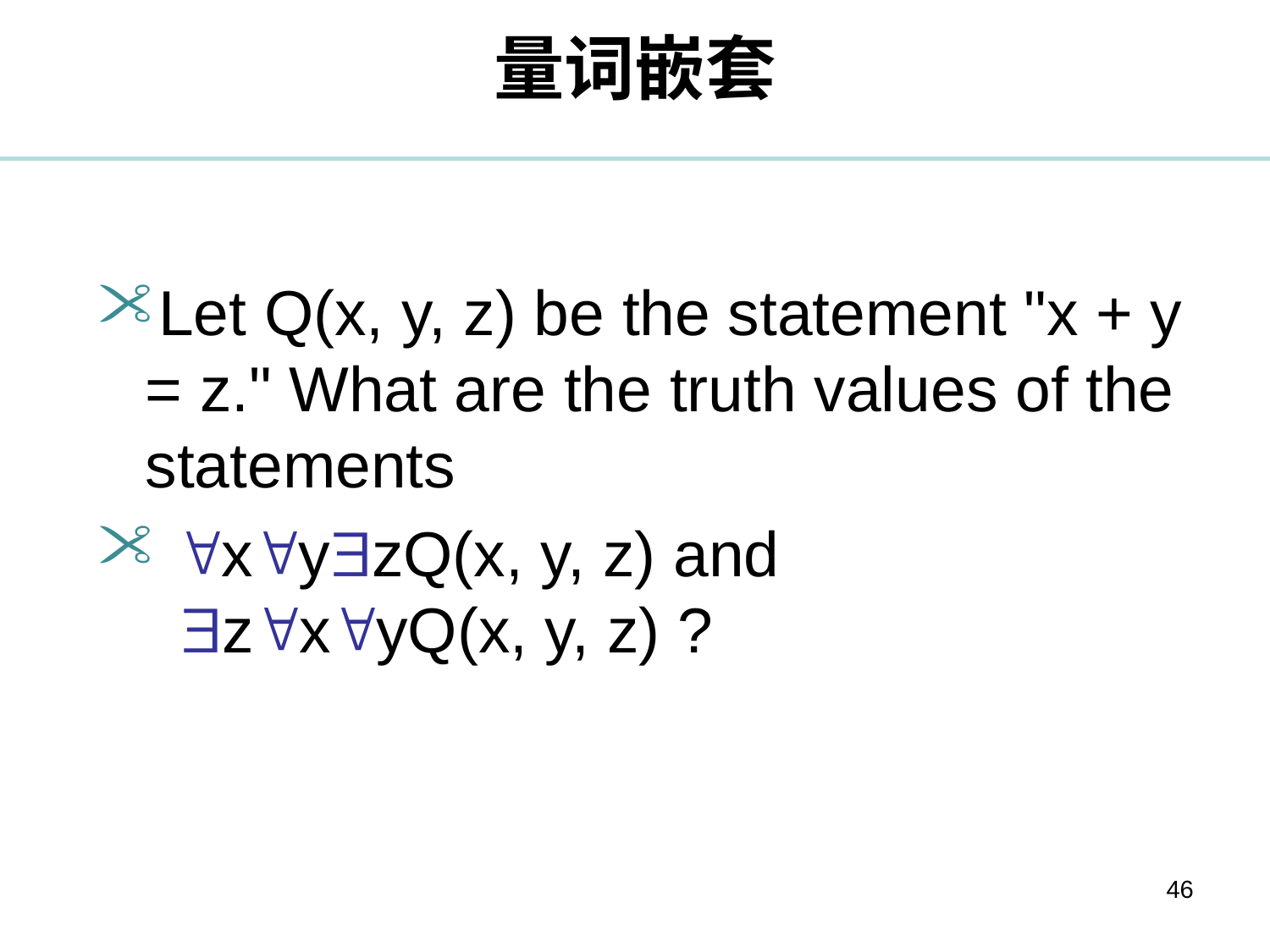

# 量词嵌套
Let Q(x, y, z) be the statement "x + y = z." What are the truth values of the statements
 ∀x∀y∃zQ(x, y, z) and
  ∃z∀x∀yQ(x, y, z) ?
46